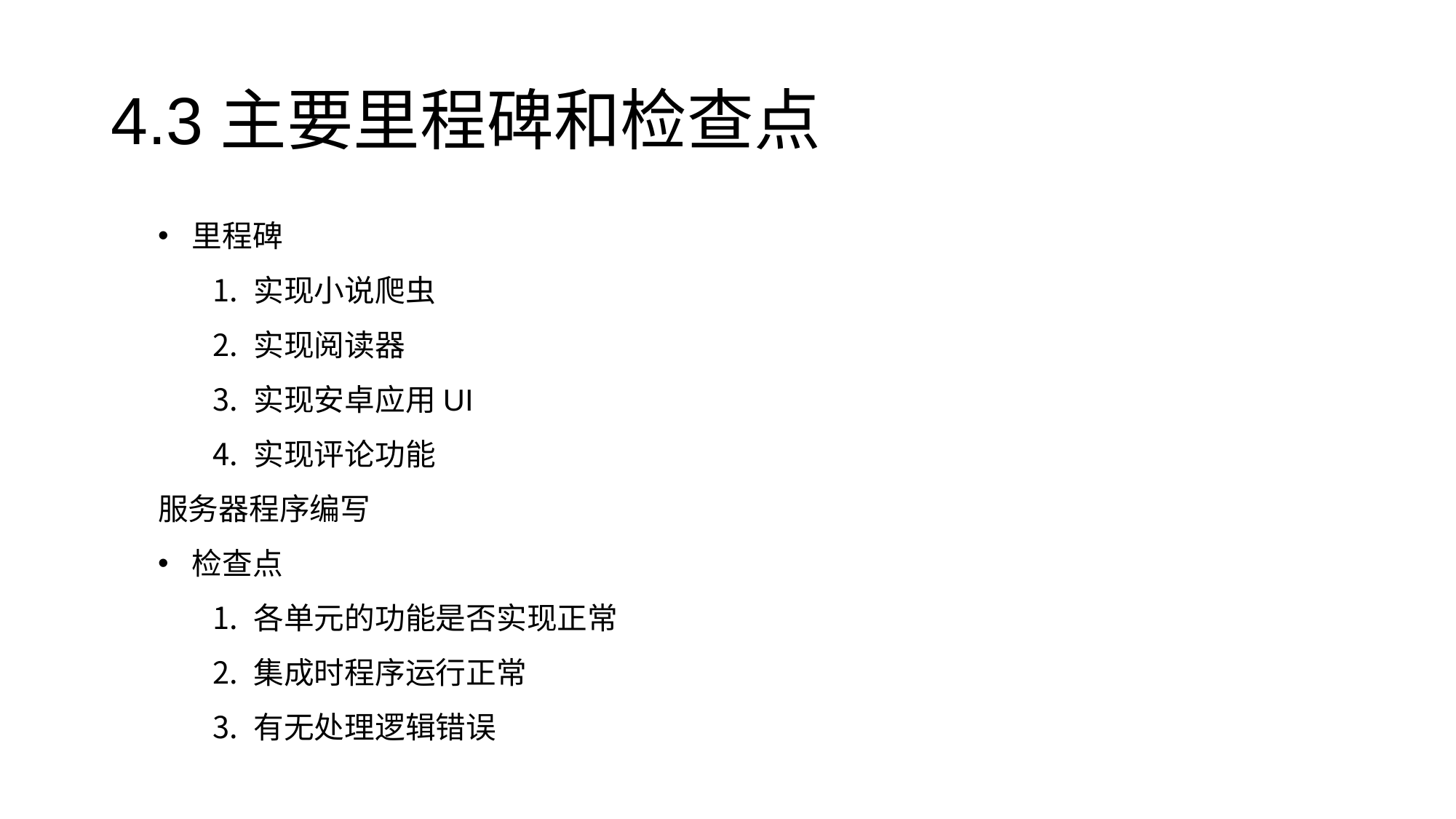

# 4.3	主要里程碑和检查点
里程碑
实现小说爬虫
实现阅读器
实现安卓应用UI
实现评论功能
服务器程序编写
检查点
各单元的功能是否实现正常
集成时程序运行正常
有无处理逻辑错误